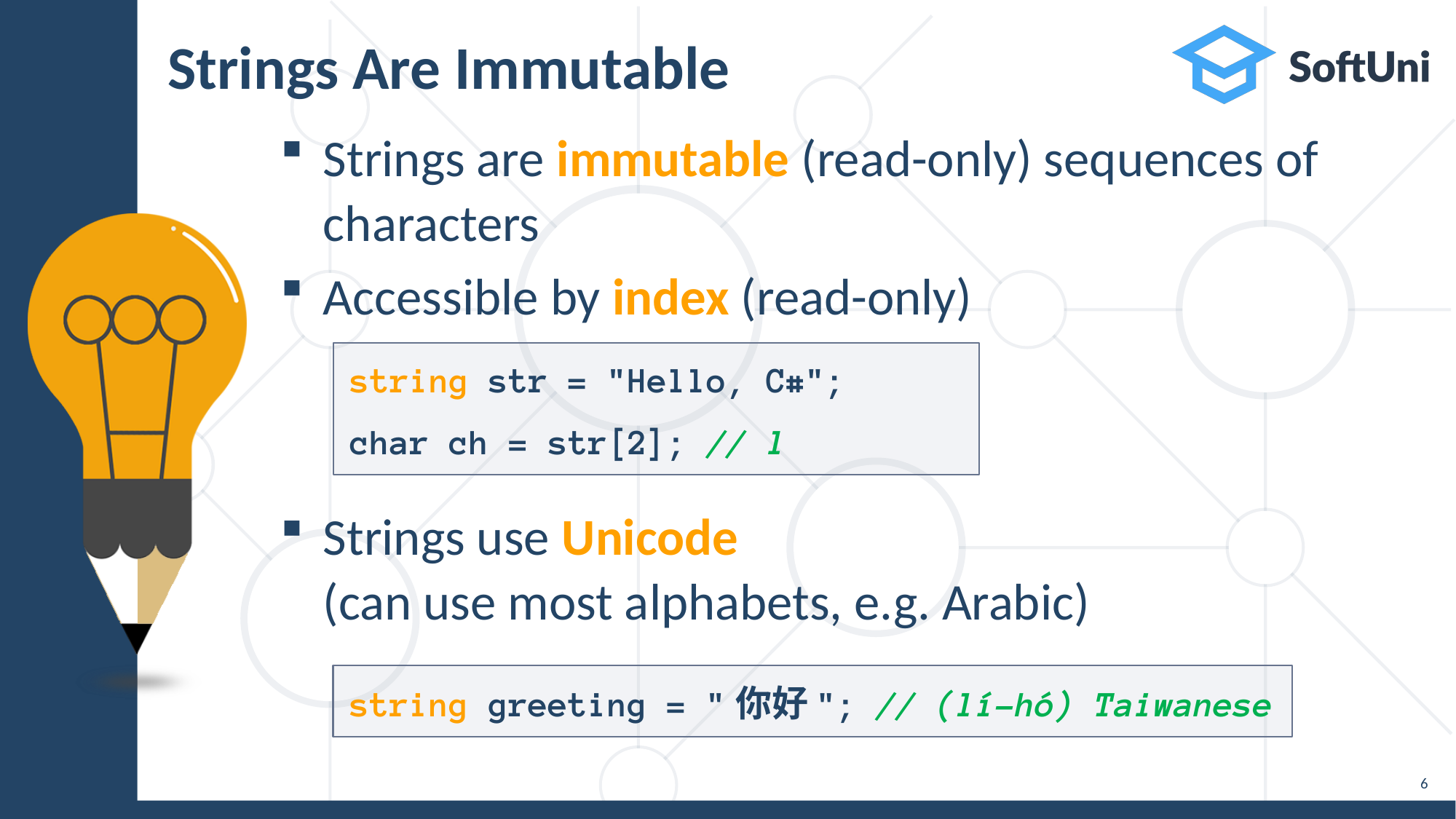

# Strings Are Immutable
Strings are immutable (read-only) sequences of characters
Accessible by index (read-only)

Strings use Unicode
(can use most alphabets, e.g. Arabic)
string str = "Hello, C#";
char ch = str[2]; // l
string greeting = "你好"; // (lí-hó) Taiwanese
6